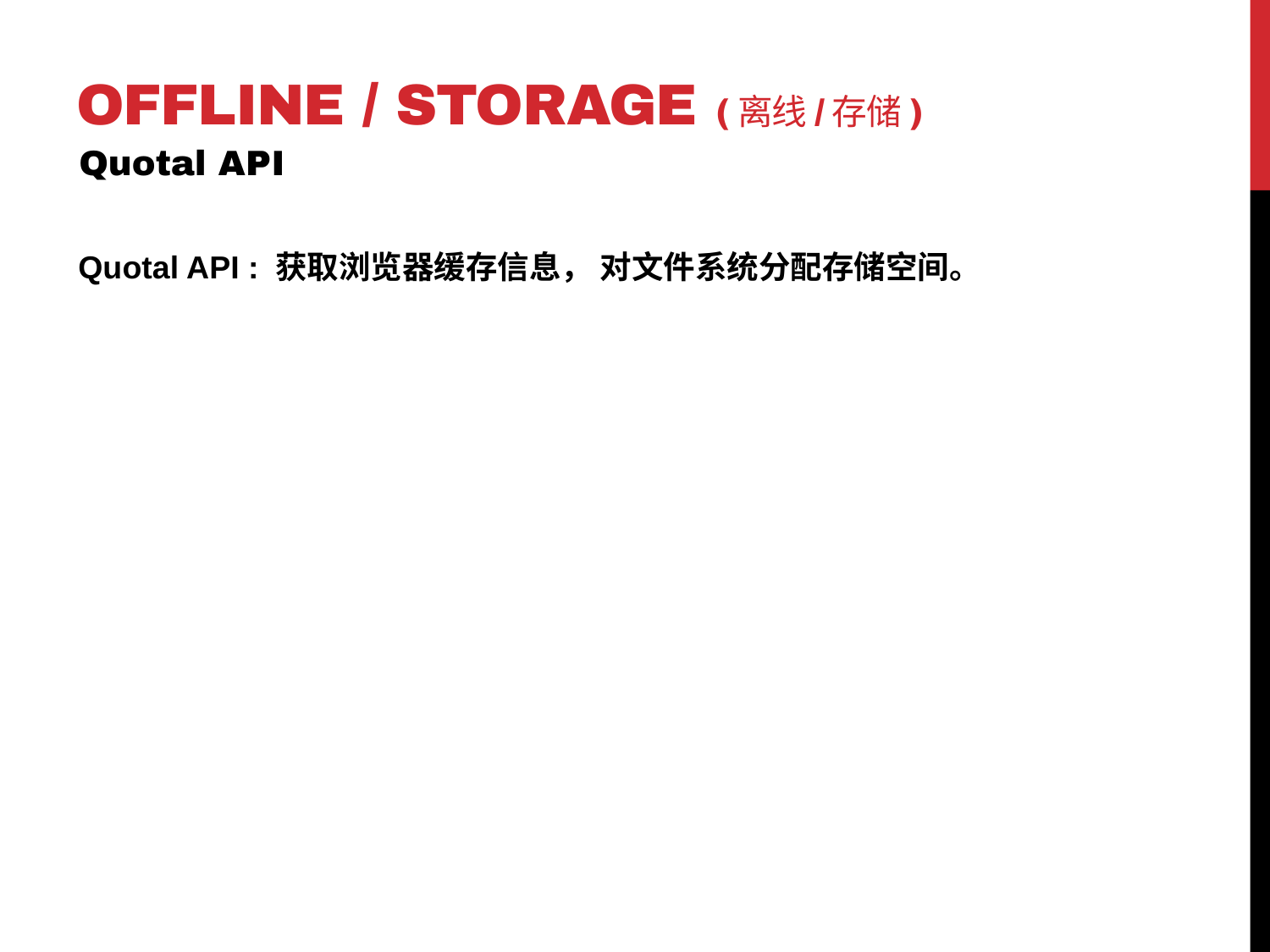

# Offline / Storage (离线/存储)
Quotal API
Quotal API : 获取浏览器缓存信息， 对文件系统分配存储空间。